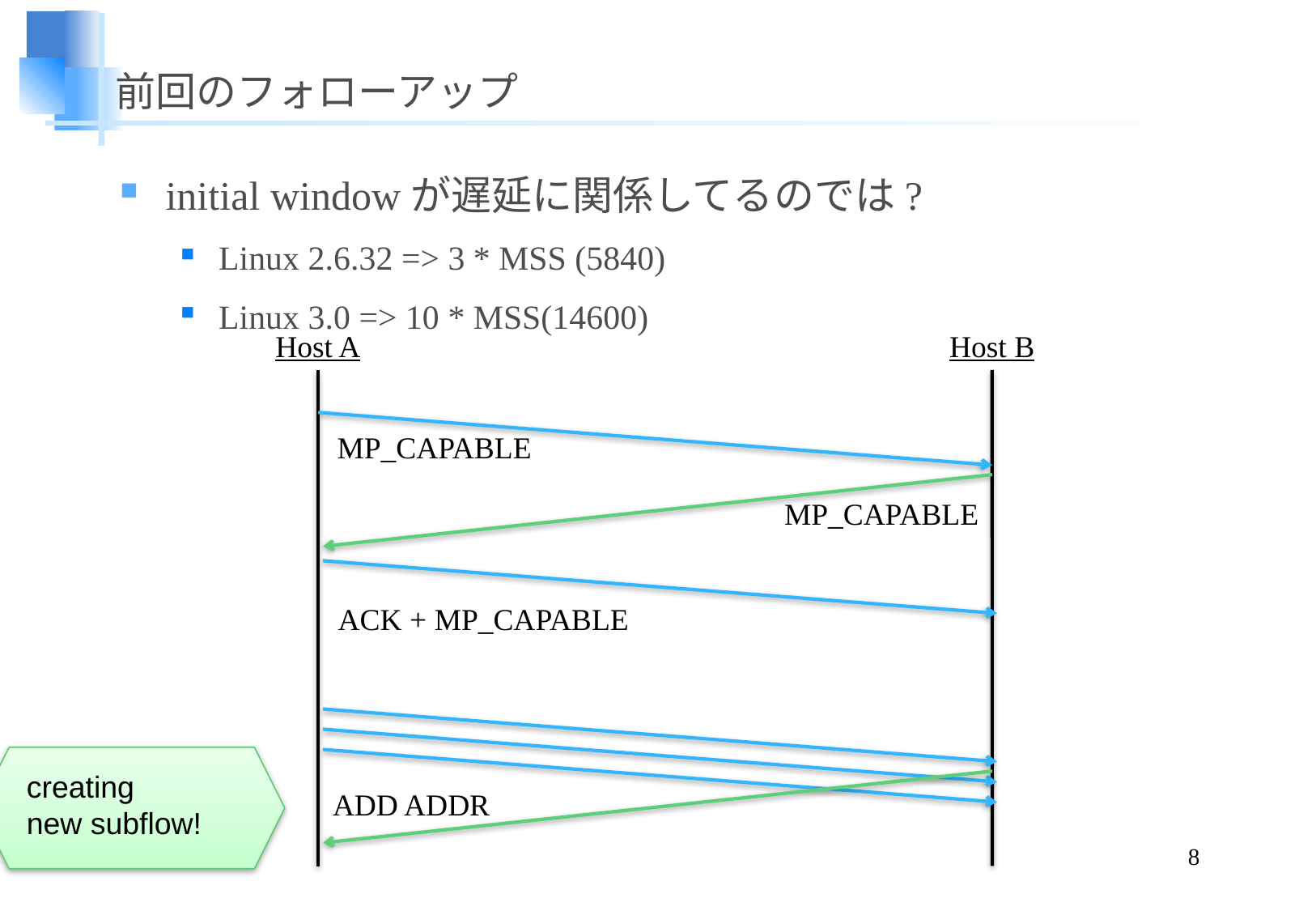

# 前回のフォローアップ
initial windowが遅延に関係してるのでは?
Linux 2.6.32 => 3 * MSS (5840)
Linux 3.0 => 10 * MSS(14600)

Host A
Host B
MP_CAPABLE
MP_CAPABLE
ACK + MP_CAPABLE
creating
new subflow!
ADD ADDR
8